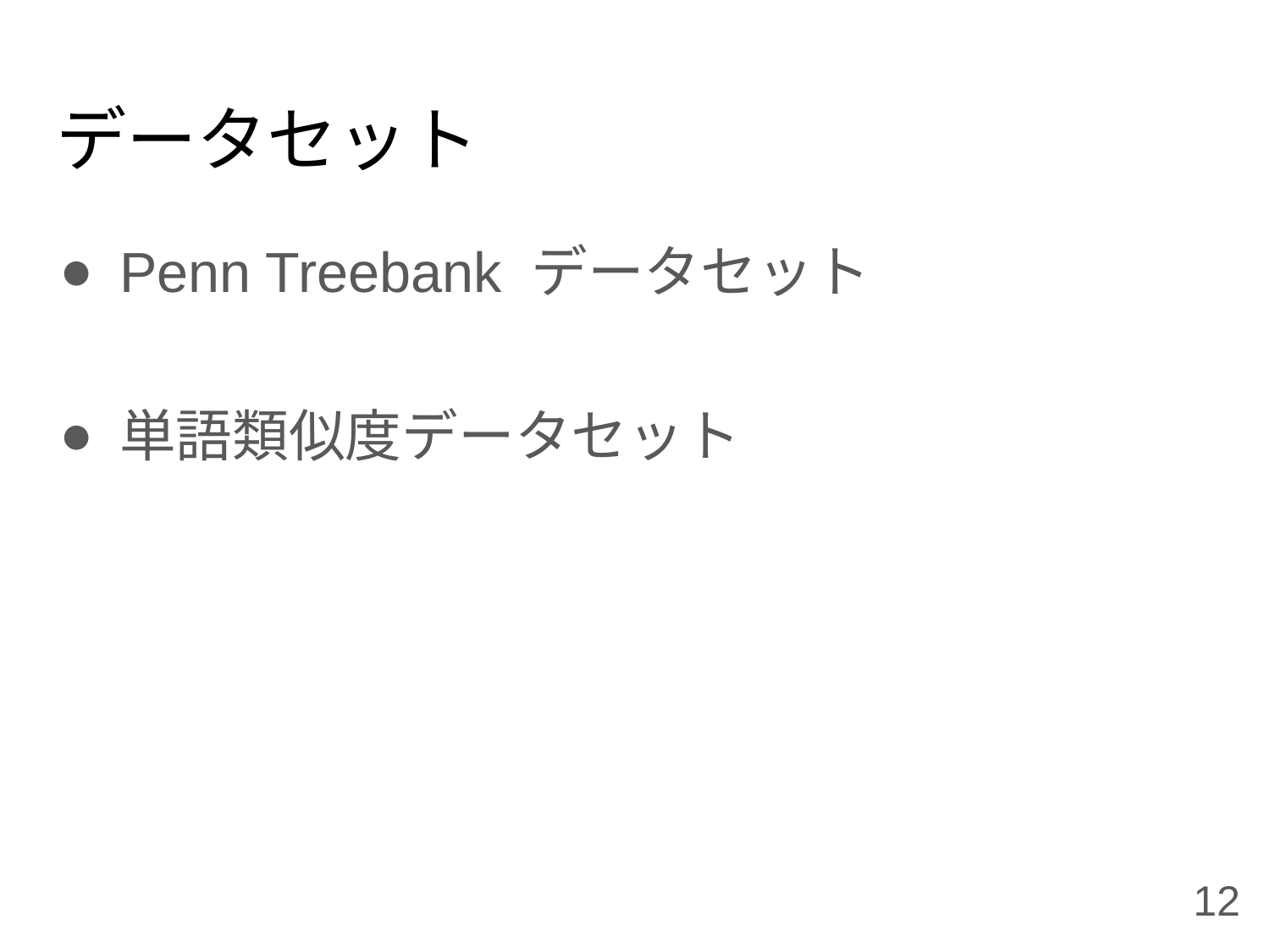

# データセット
Penn Treebank データセット

単語類似度データセット
12